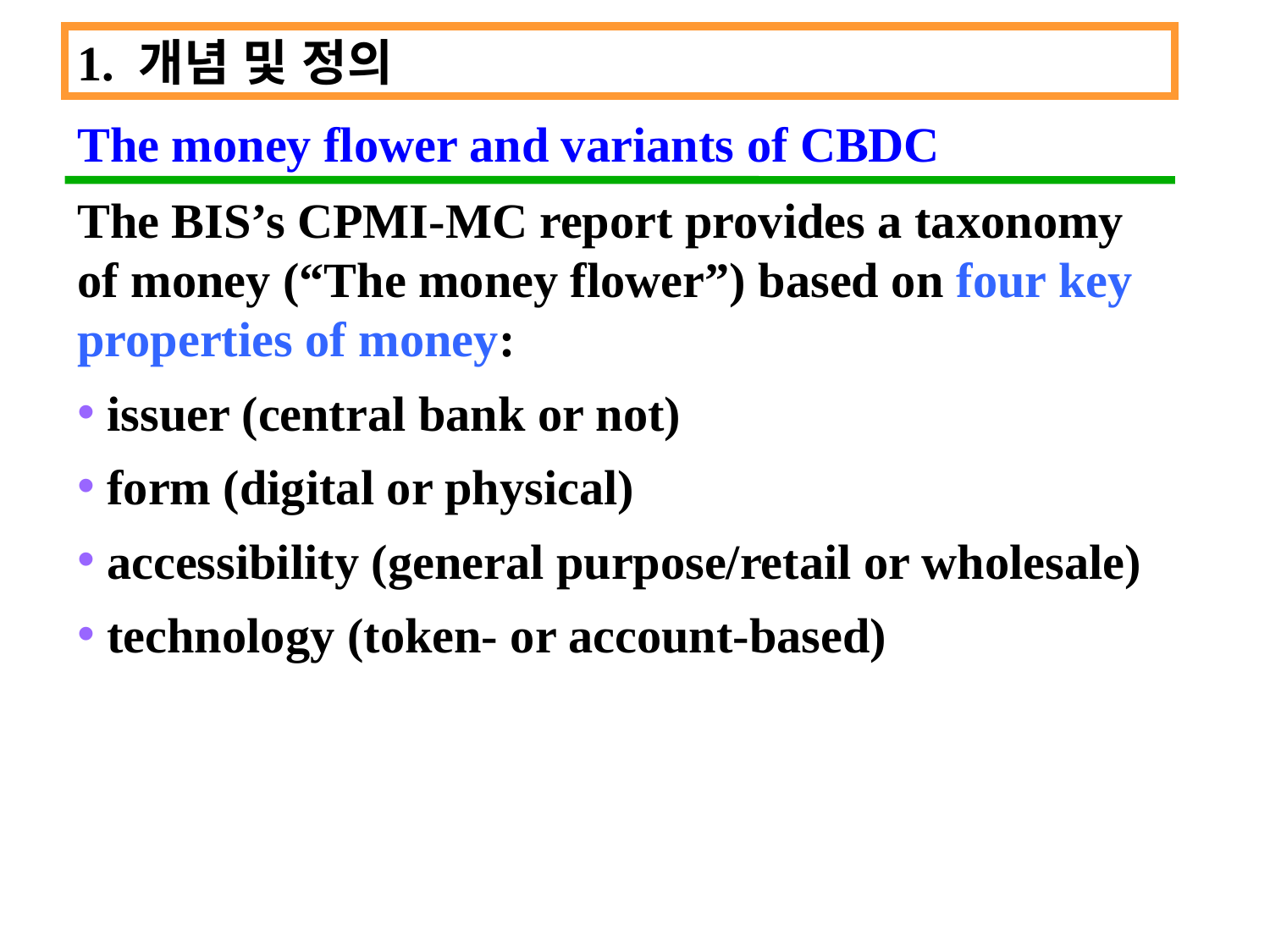

1. 개념 및 정의
The money flower and variants of CBDC

The BIS’s CPMI-MC report provides a taxonomy of money (“The money flower”) based on four key properties of money:
 issuer (central bank or not)
 form (digital or physical)
 accessibility (general purpose/retail or wholesale)
 technology (token- or account-based)